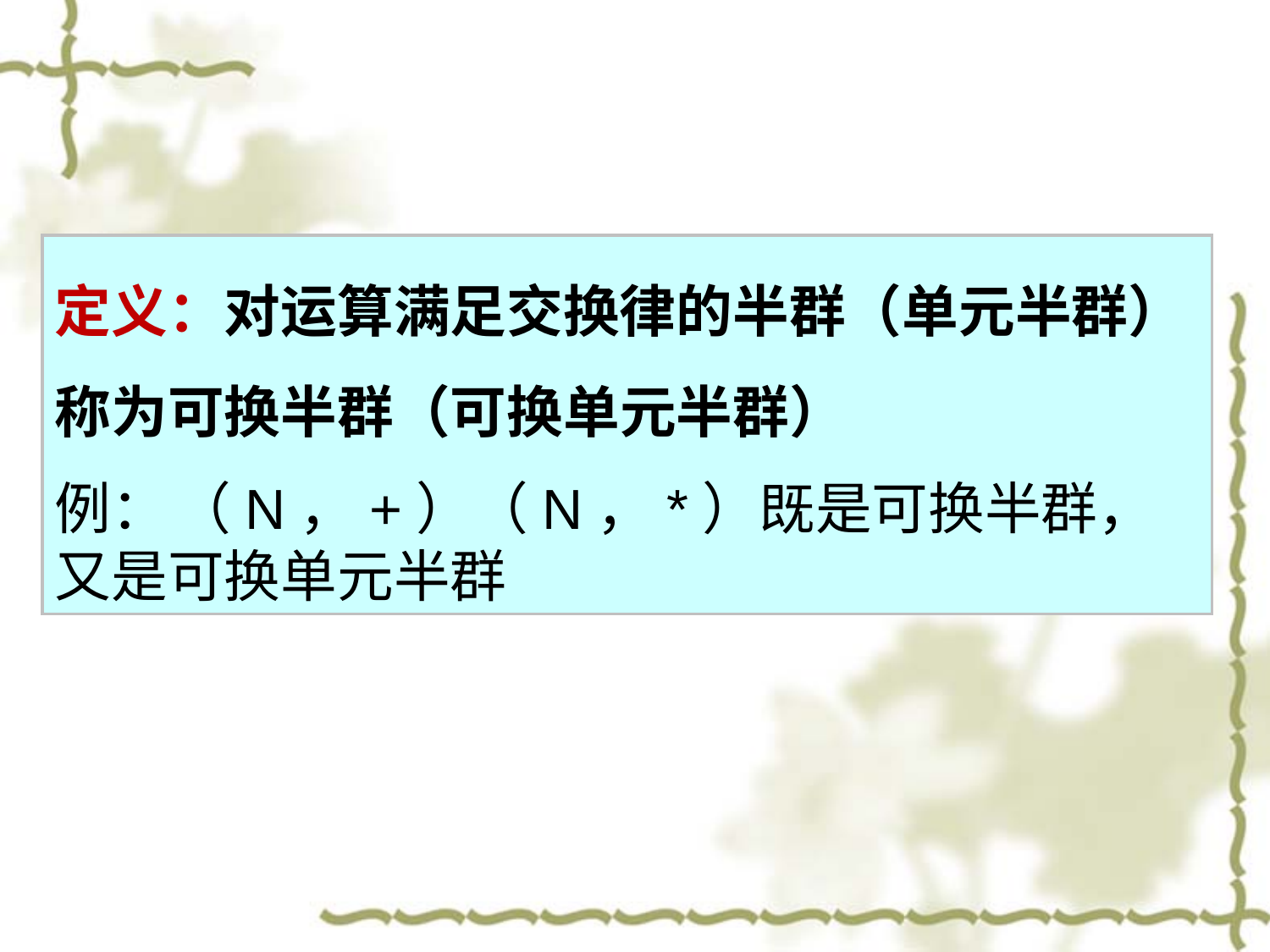

定义：对运算满足交换律的半群（单元半群）称为可换半群（可换单元半群）
例： （N，+）（N，*）既是可换半群，又是可换单元半群